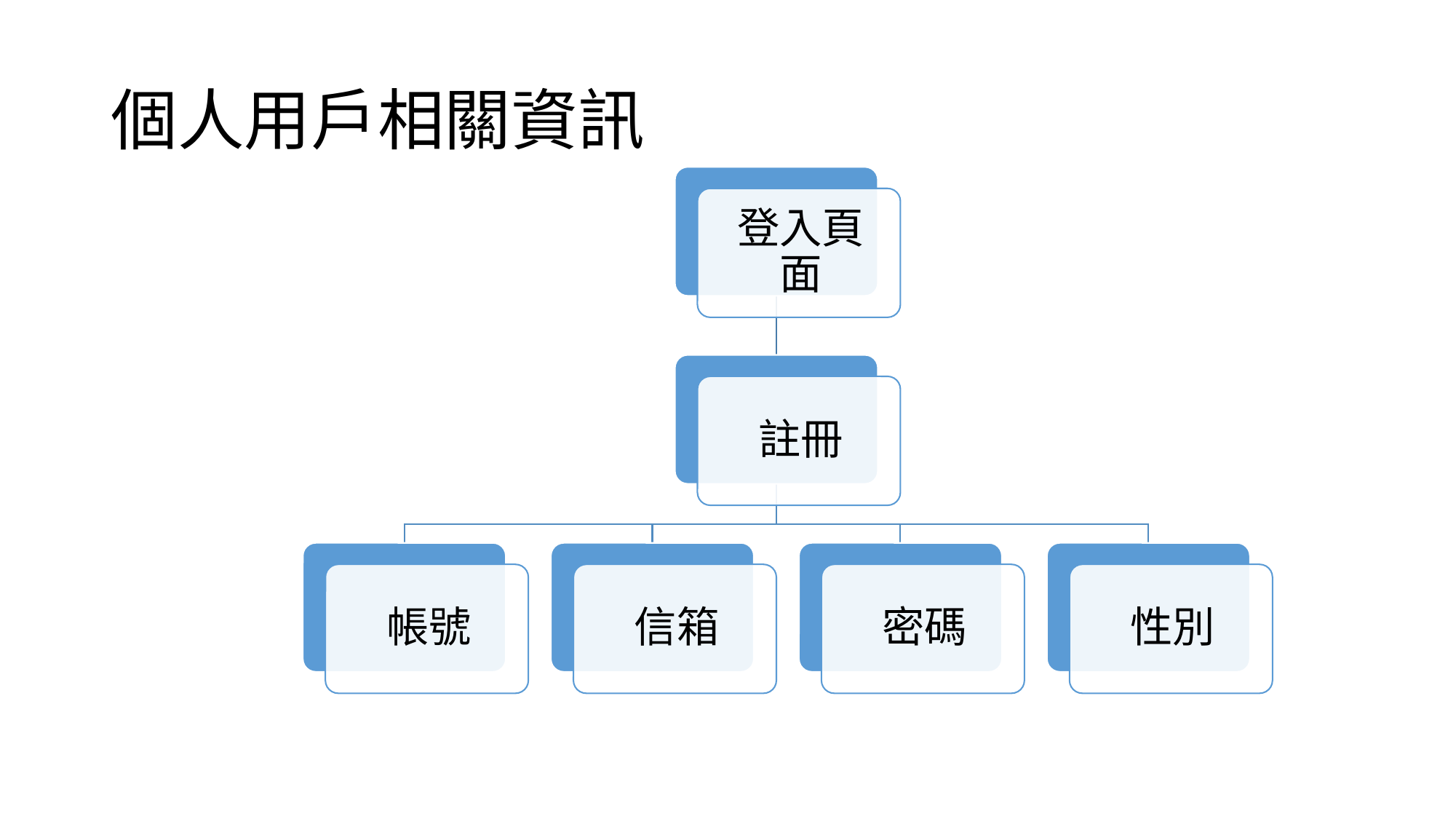

# 個人用戶相關資訊
登入頁面
註冊
帳號
信箱
密碼
性別